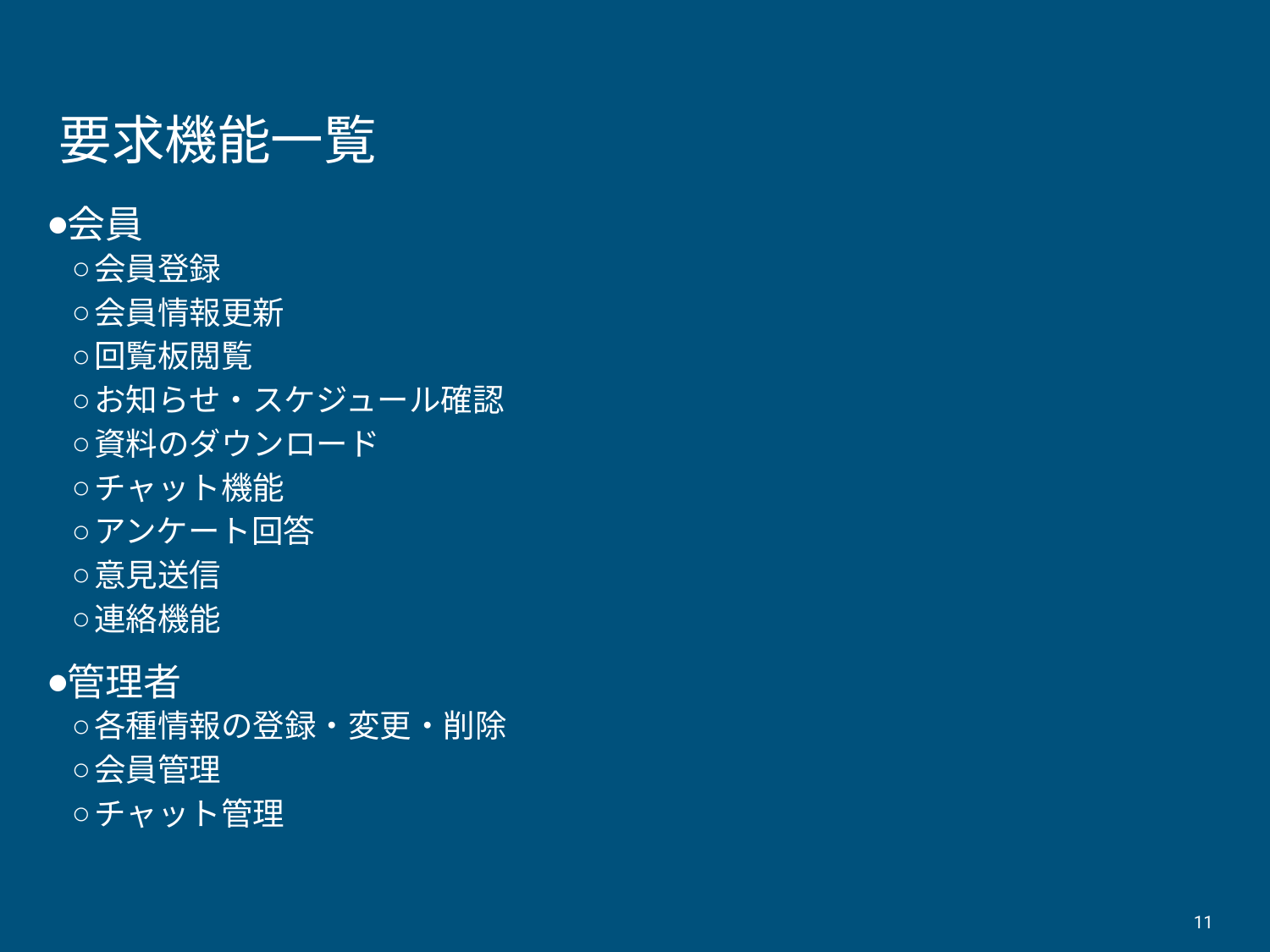

# 要求機能一覧
会員
会員登録
会員情報更新
回覧板閲覧
お知らせ・スケジュール確認
資料のダウンロード
チャット機能
アンケート回答
意見送信
連絡機能
管理者
各種情報の登録・変更・削除
会員管理
チャット管理
11